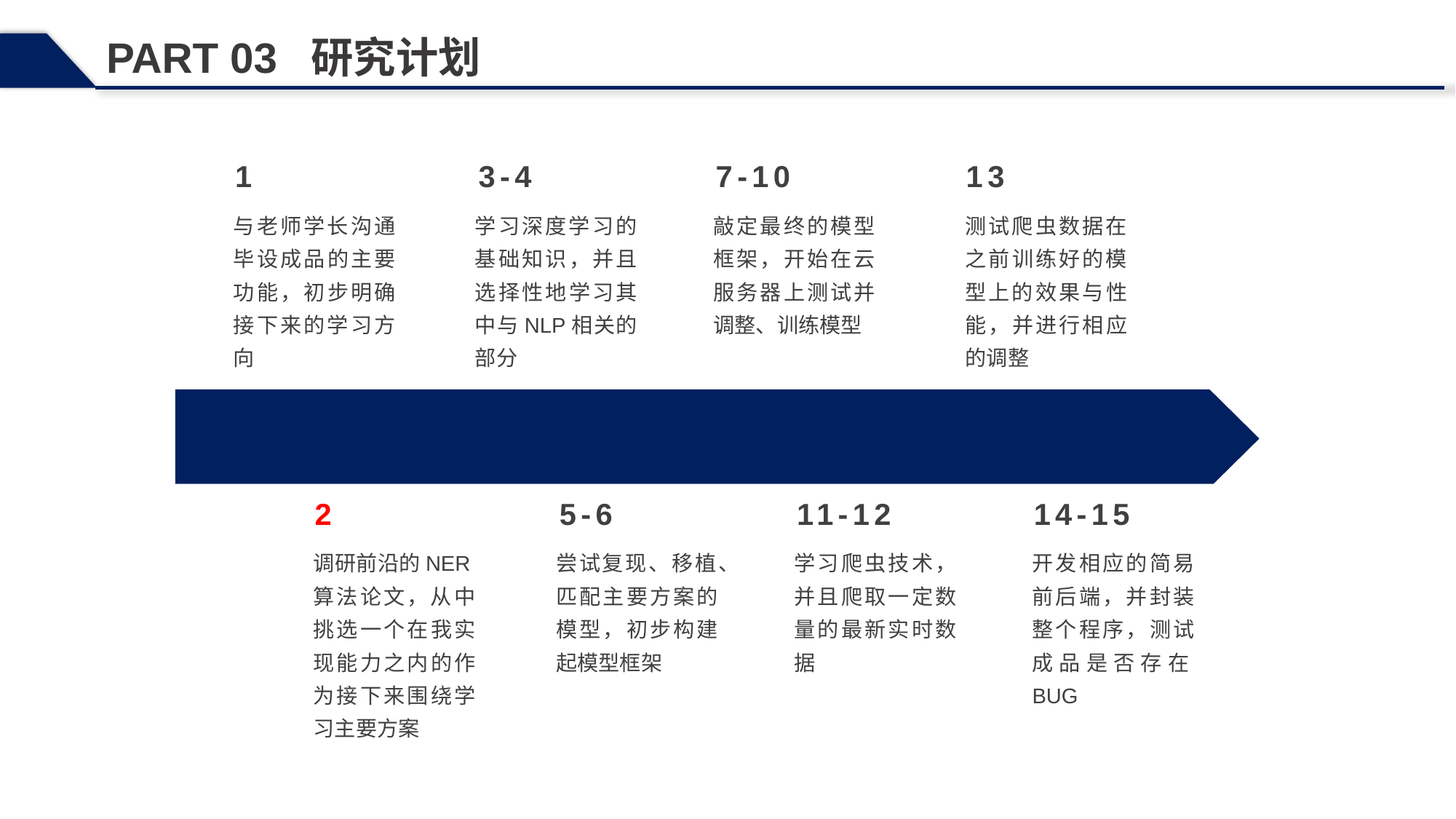

PART 03  研究计划

1
与老师学长沟通毕设成品的主要功能，初步明确接下来的学习方向
3-4
学习深度学习的基础知识，并且选择性地学习其中与NLP相关的部分
7-10
敲定最终的模型框架，开始在云服务器上测试并调整、训练模型
13
测试爬虫数据在之前训练好的模型上的效果与性能，并进行相应的调整

2
调研前沿的NER算法论文，从中挑选一个在我实现能力之内的作为接下来围绕学习主要方案
5-6
尝试复现、移植、匹配主要方案的模型，初步构建起模型框架
11-12
学习爬虫技术，并且爬取一定数量的最新实时数据
14-15
开发相应的简易前后端，并封装整个程序，测试成品是否存在BUG